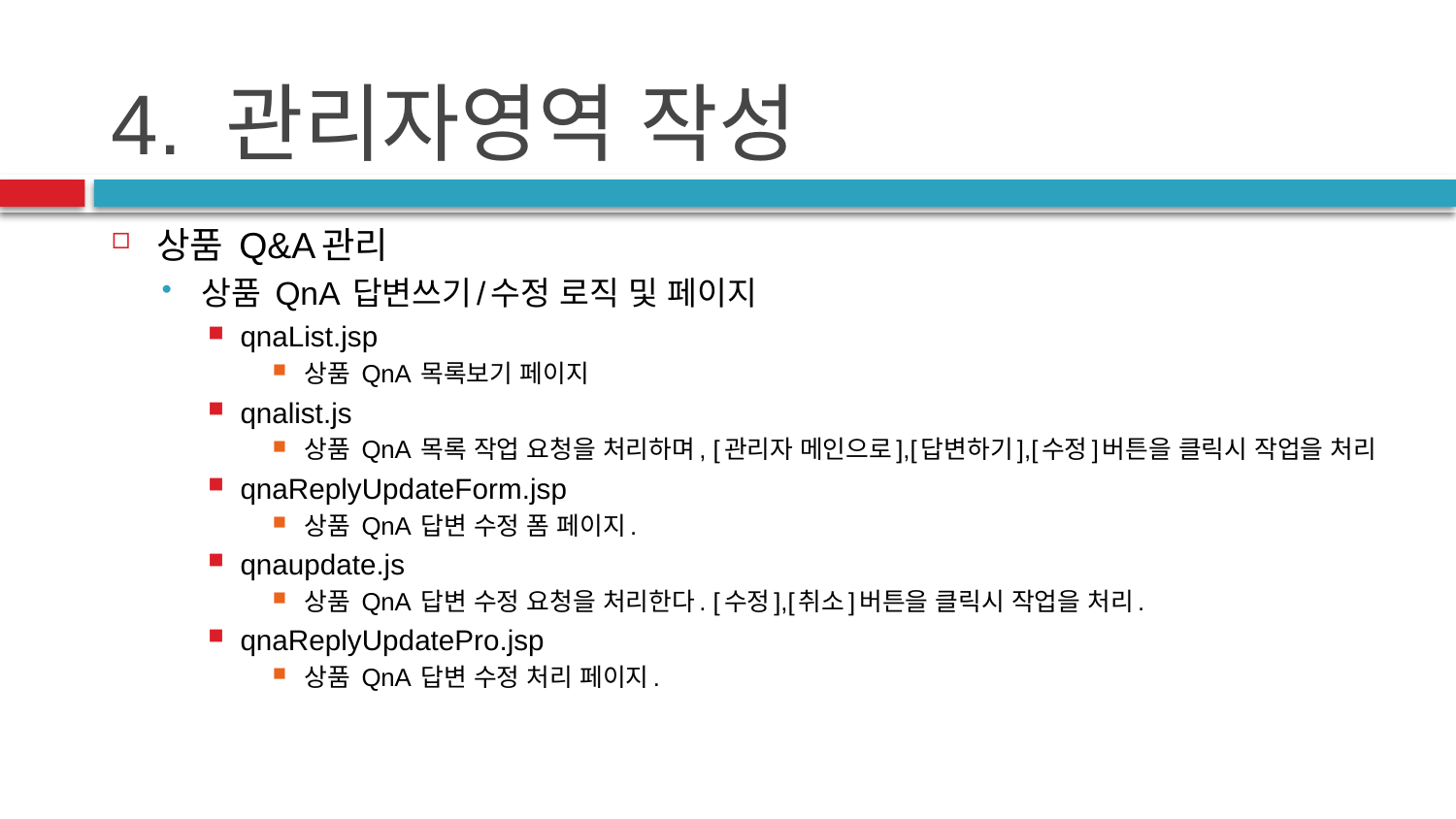

# 4. 관리자영역 작성
상품 Q&A관리
상품 QnA 답변쓰기/수정 로직 및 페이지
qnaList.jsp
상품 QnA 목록보기 페이지
qnalist.js
상품 QnA 목록 작업 요청을 처리하며, [관리자 메인으로],[답변하기],[수정]버튼을 클릭시 작업을 처리
qnaReplyUpdateForm.jsp
상품 QnA 답변 수정 폼 페이지.
qnaupdate.js
상품 QnA 답변 수정 요청을 처리한다. [수정],[취소]버튼을 클릭시 작업을 처리.
qnaReplyUpdatePro.jsp
상품 QnA 답변 수정 처리 페이지.